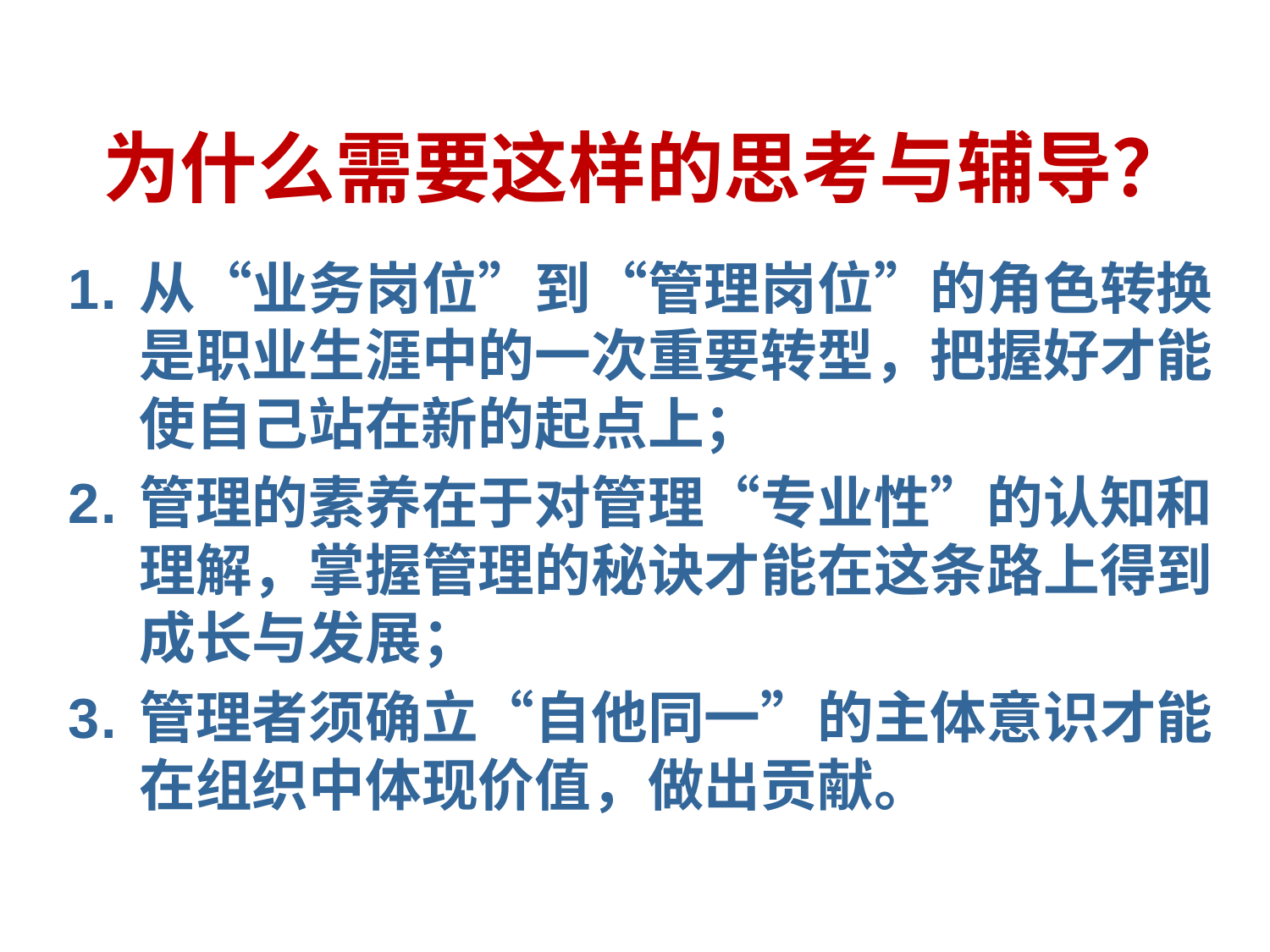

# 为什么需要这样的思考与辅导？
从“业务岗位”到“管理岗位”的角色转换是职业生涯中的一次重要转型，把握好才能使自己站在新的起点上；
管理的素养在于对管理“专业性”的认知和理解，掌握管理的秘诀才能在这条路上得到成长与发展；
管理者须确立“自他同一”的主体意识才能在组织中体现价值，做出贡献。